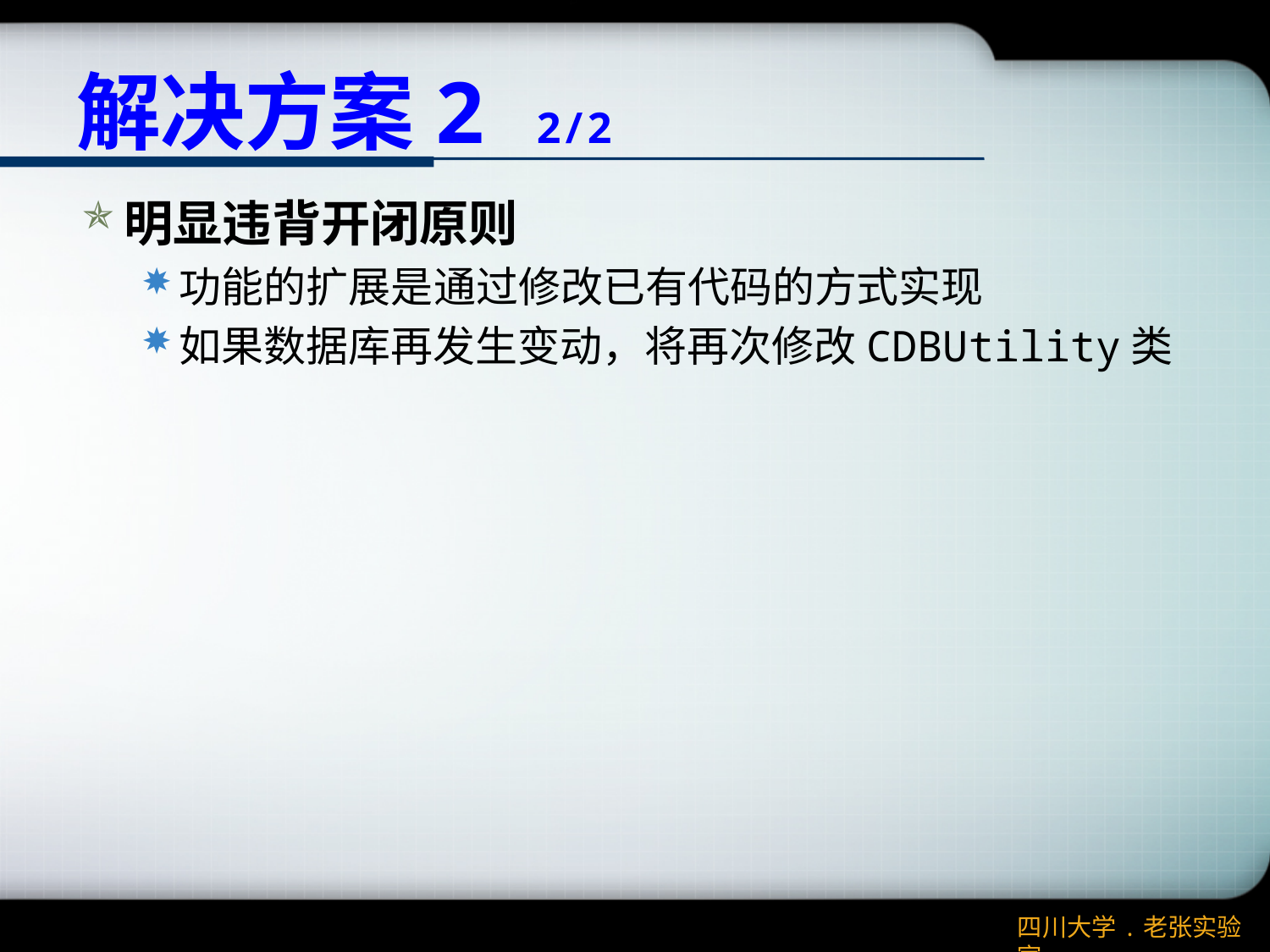

# 解决方案2 2/2
明显违背开闭原则
功能的扩展是通过修改已有代码的方式实现
如果数据库再发生变动，将再次修改CDBUtility类